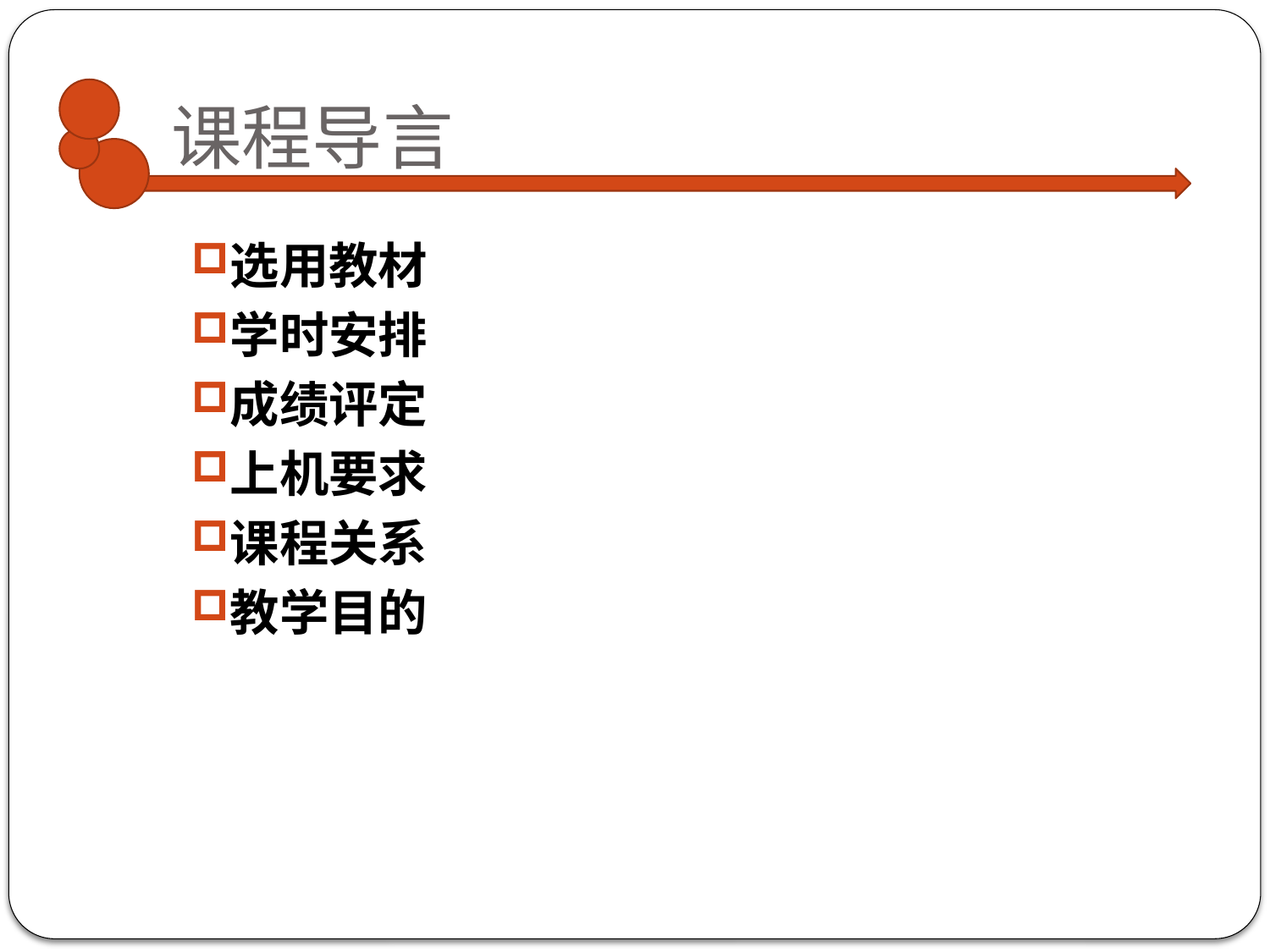

# 课程导言
选用教材
学时安排
成绩评定
上机要求
课程关系
教学目的